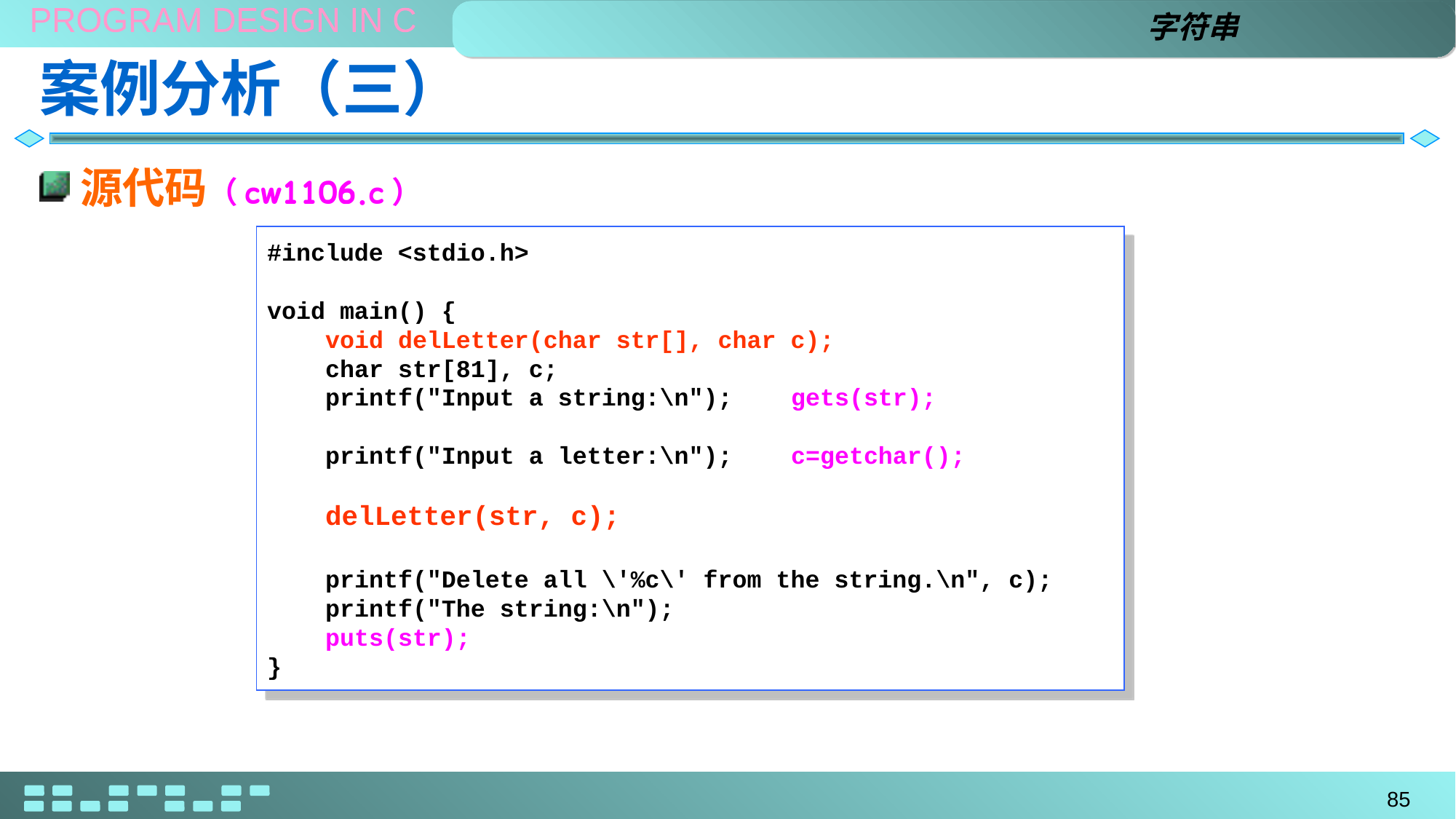

字符串
# 案例分析（三）
源代码（cw1106.c）

#include <stdio.h>

void main() {
    void delLetter(char str[], char c);
    char str[81], c;
    printf("Input a string:\n");    gets(str);

    printf("Input a letter:\n");    c=getchar();

    delLetter(str, c);

    printf("Delete all \'%c\' from the string.\n", c);
    printf("The string:\n");
    puts(str);
}
85